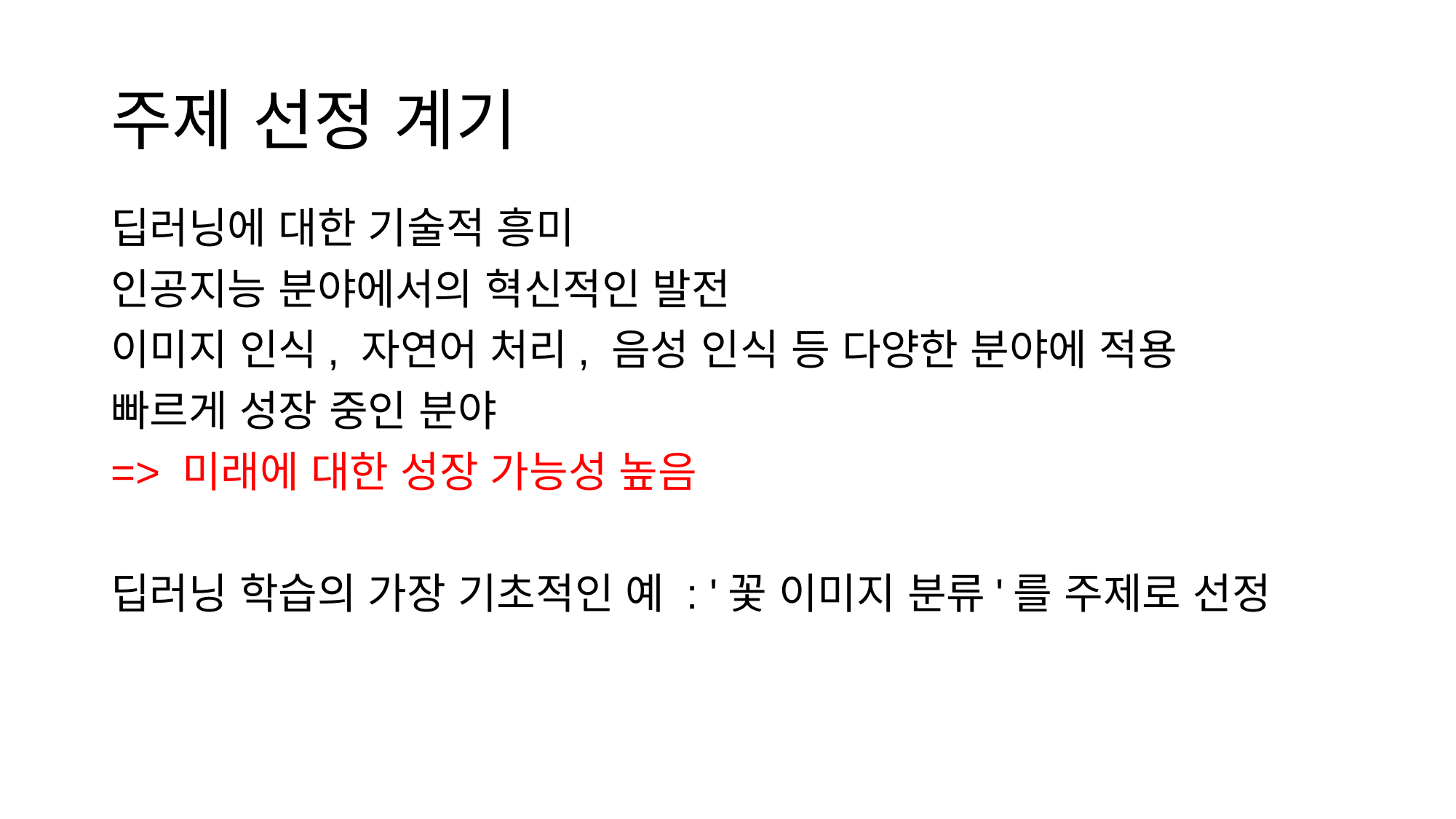

# 주제 선정 계기
딥러닝에 대한 기술적 흥미
인공지능 분야에서의 혁신적인 발전
이미지 인식, 자연어 처리, 음성 인식 등 다양한 분야에 적용
빠르게 성장 중인 분야
=> 미래에 대한 성장 가능성 높음

딥러닝 학습의 가장 기초적인 예 : '꽃 이미지 분류'를 주제로 선정